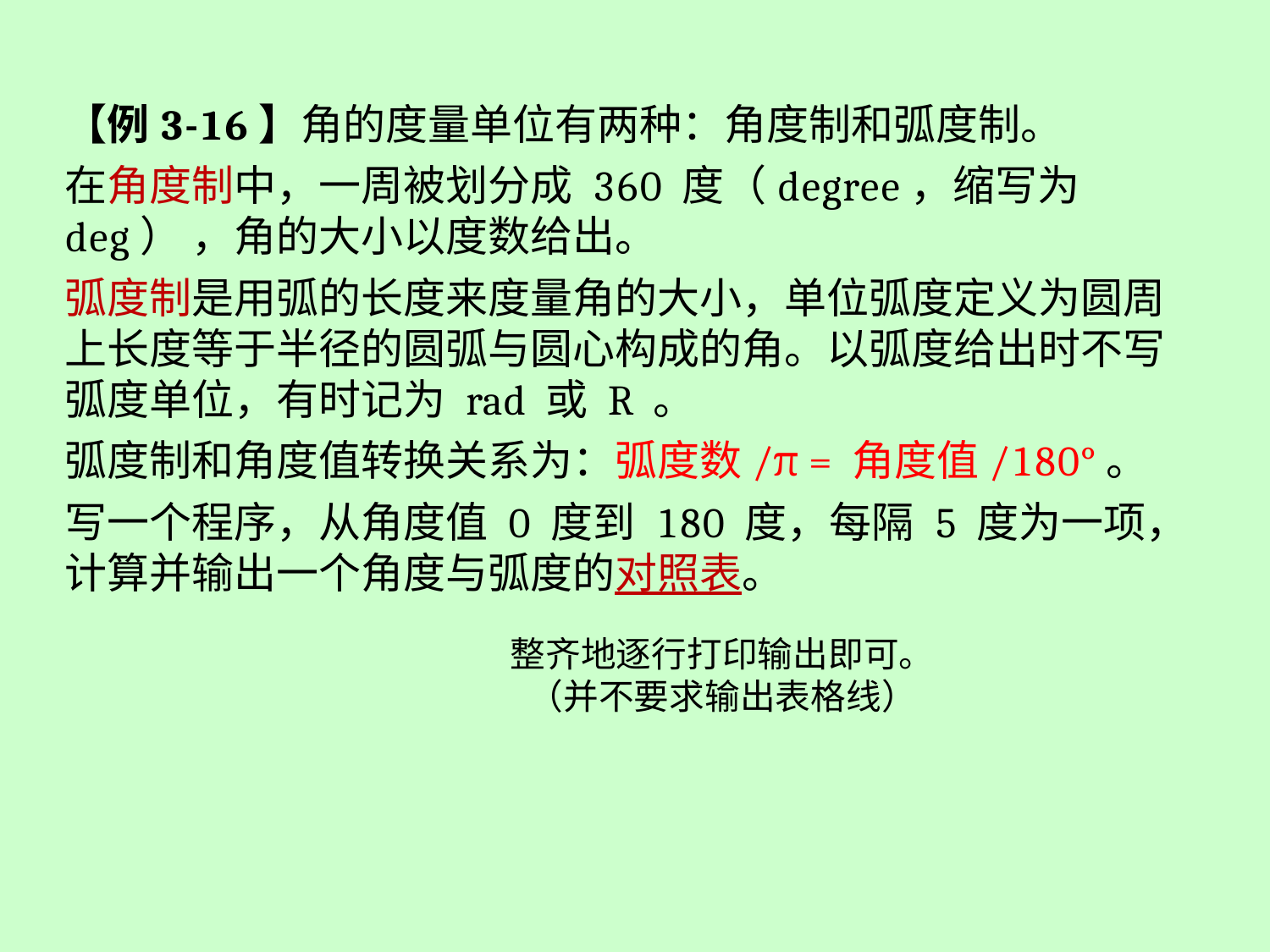

【例3-16】角的度量单位有两种：角度制和弧度制。
在角度制中，一周被划分成 360 度（degree，缩写为deg） ，角的大小以度数给出。
弧度制是用弧的长度来度量角的大小，单位弧度定义为圆周上长度等于半径的圆弧与圆心构成的角。以弧度给出时不写弧度单位，有时记为 rad 或 R 。
弧度制和角度值转换关系为：弧度数/π = 角度值/180°。
写一个程序，从角度值 0 度到 180 度，每隔 5 度为一项，计算并输出一个角度与弧度的对照表。
整齐地逐行打印输出即可。
（并不要求输出表格线）
43